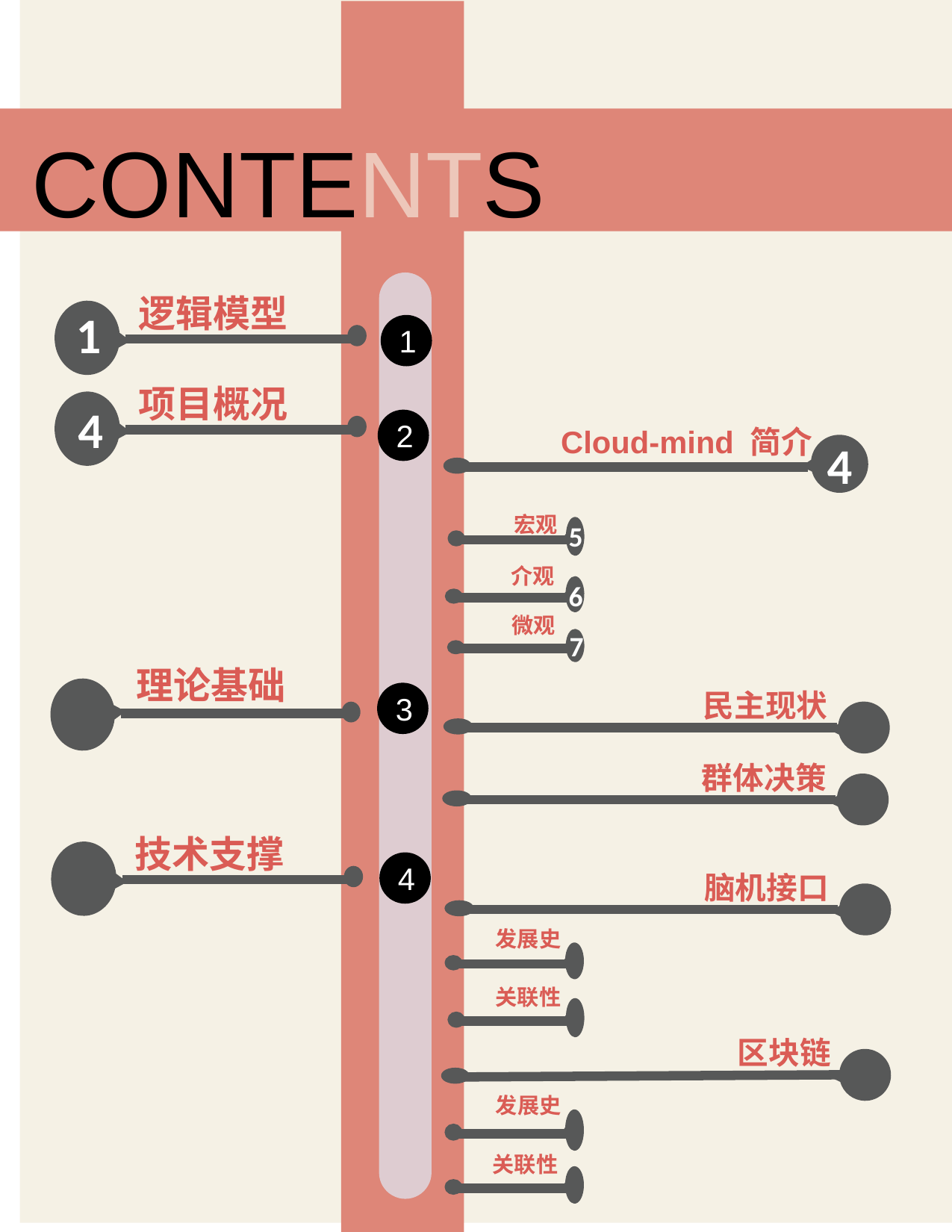

CONTENTS

逻辑模型

1
项目概况

2
Cloud-mind 简介

宏观

介观

微观

理论基础

民主现状

3
群体决策

技术支撑

4
脑机接口

发展史

关联性

区块链

发展史

关联性

1
4
4
5
6
7